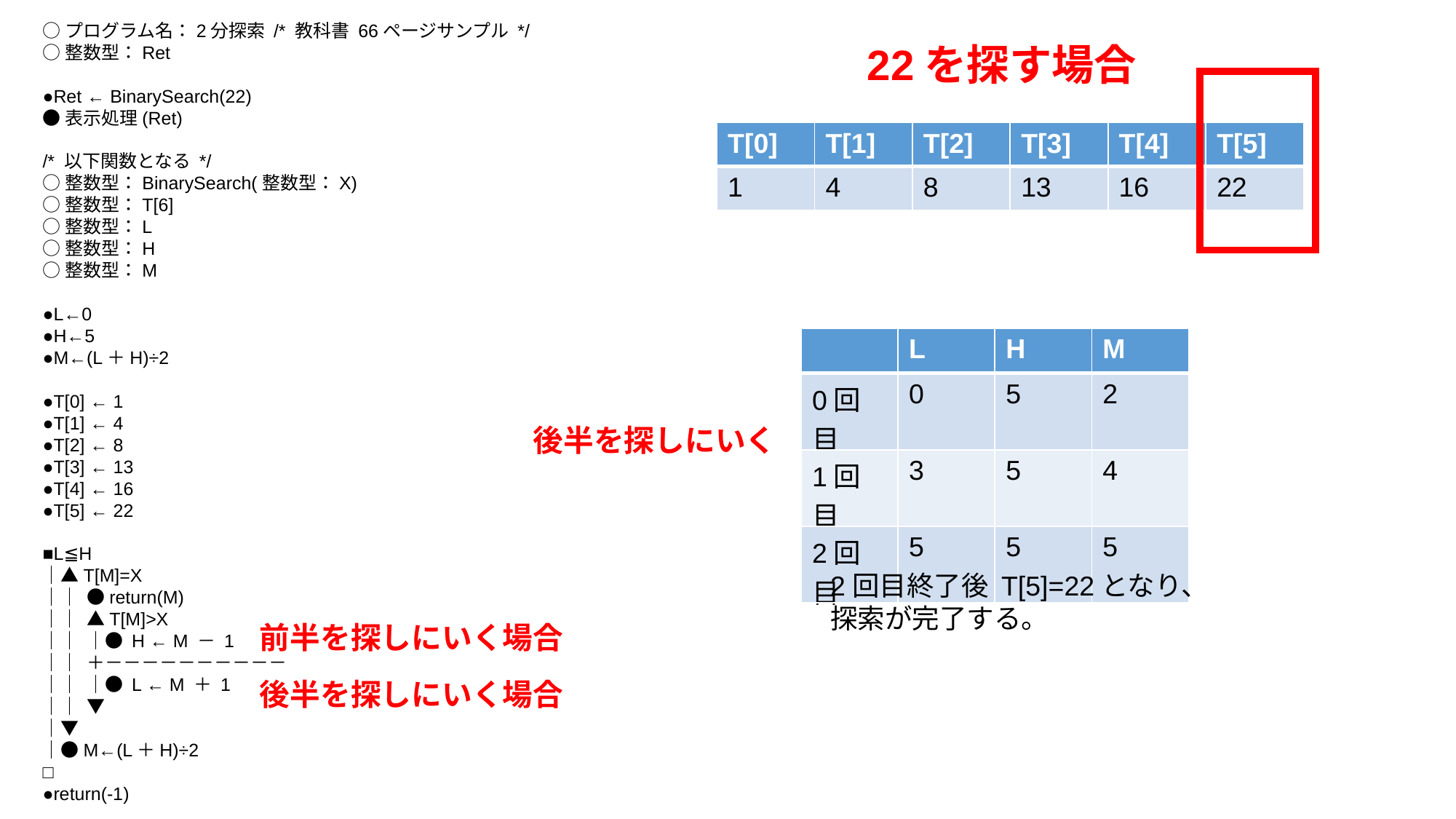

○プログラム名：2分探索 /* 教科書 66ページサンプル */
○整数型：Ret

●Ret ← BinarySearch(22)
●表示処理(Ret)

/* 以下関数となる */
○整数型：BinarySearch(整数型：X)
○整数型：T[6]
○整数型：L
○整数型：H
○整数型：M

●L←0
●H←5
●M←(L＋H)÷2

●T[0] ← 1
●T[1] ← 4
●T[2] ← 8
●T[3] ← 13
●T[4] ← 16
●T[5] ← 22

■L≦H
｜▲T[M]=X
｜｜  ●return(M)
｜｜  ▲T[M]>X
｜｜  ｜● H ← M － 1
｜｜  ＋－－－－－－－－－－
｜｜  ｜● L ← M ＋ 1
｜｜  ▼
｜▼
｜●M←(L＋H)÷2
□
●return(-1)
22を探す場合

| T[0] | T[1] | T[2] | T[3] | T[4] | T[5] |
| --- | --- | --- | --- | --- | --- |
| 1 | 4 | 8 | 13 | 16 | 22 |
|  | L | H | M |
| --- | --- | --- | --- |
| 0回目 | 0 | 5 | 2 |
| 1回目 | 3 | 5 | 4 |
| 2回目 | 5 | 5 | 5 |
後半を探しにいく
2回目終了後 T[5]=22となり、
探索が完了する。
前半を探しにいく場合
後半を探しにいく場合